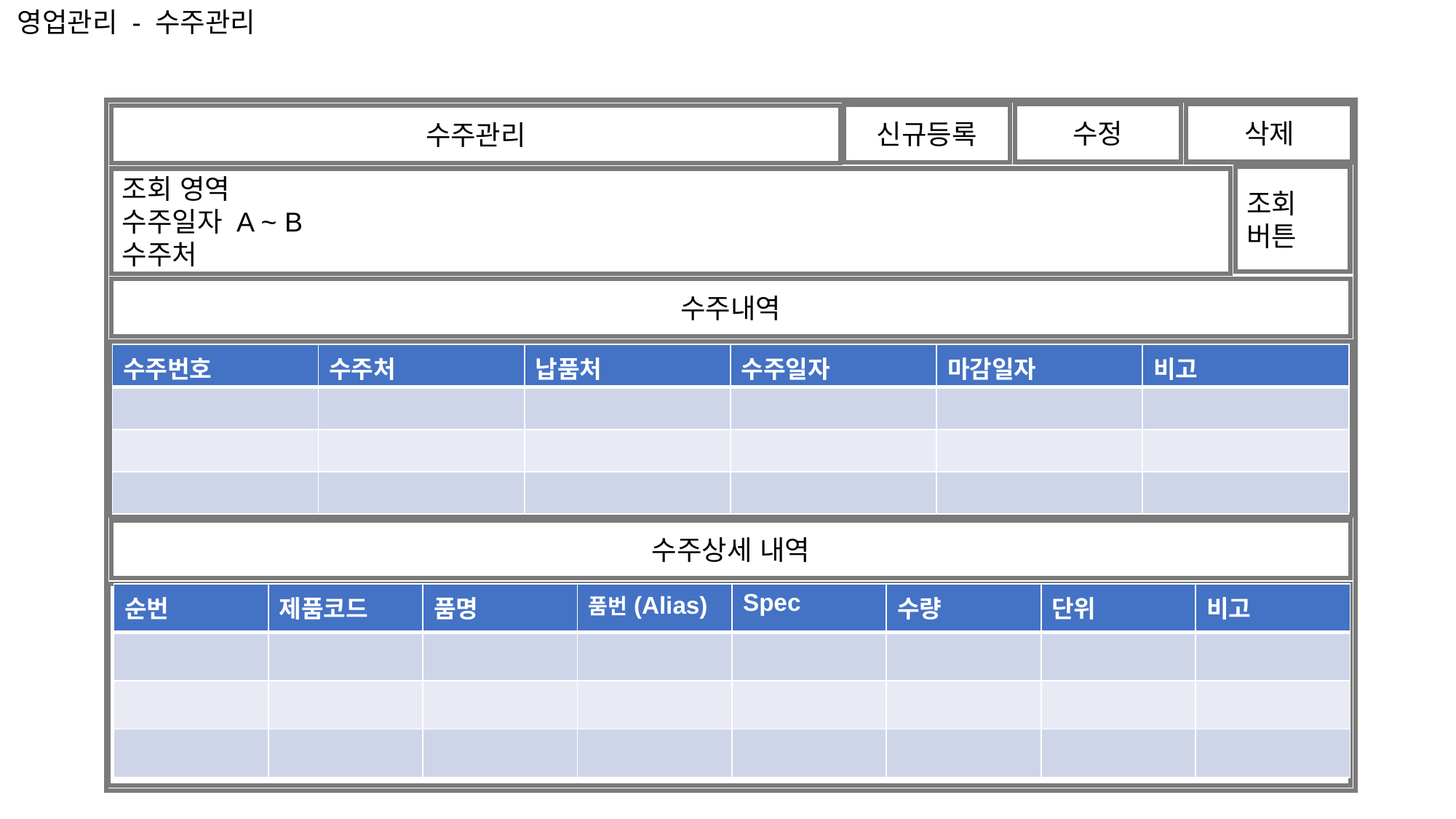

영업관리 - 수주관리

수정
삭제
신규등록
수주관리
조회
버튼
조회 영역
수주일자 A ~ B
수주처
수주내역

| 수주번호 | 수주처 | 납품처 | 수주일자 | 마감일자 | 비고 |
| --- | --- | --- | --- | --- | --- |
|  |  |  |  |  |  |
|  |  |  |  |  |  |
|  |  |  |  |  |  |
수주상세 내역

| 순번 | 제품코드 | 품명 | 품번(Alias) | Spec | 수량 | 단위 | 비고 |
| --- | --- | --- | --- | --- | --- | --- | --- |
|  |  |  |  |  |  |  |  |
|  |  |  |  |  |  |  |  |
|  |  |  |  |  |  |  |  |